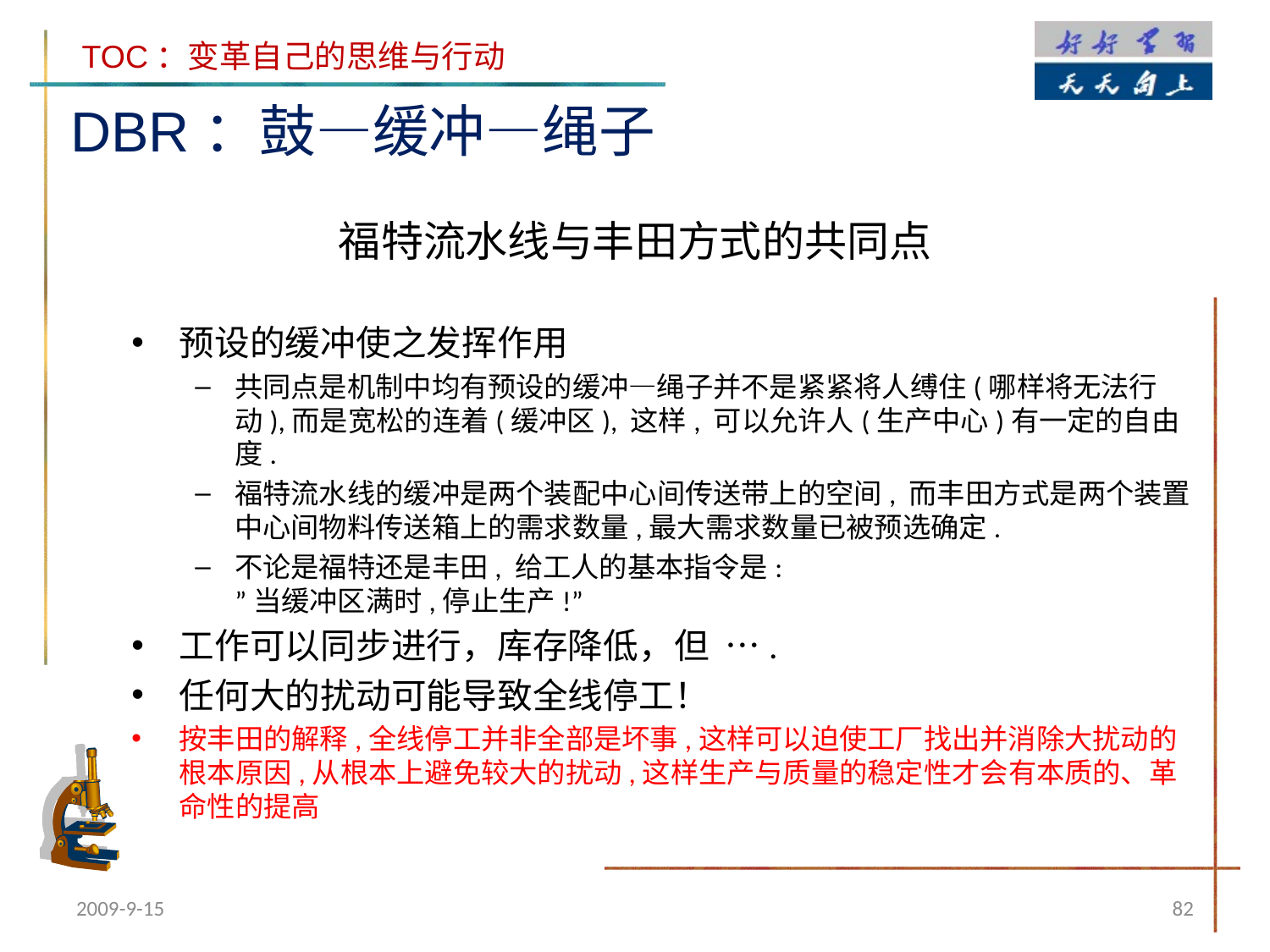

DBR：鼓—缓冲—绳子
福特流水线与丰田方式的共同点
预设的缓冲使之发挥作用
共同点是机制中均有预设的缓冲—绳子并不是紧紧将人缚住(哪样将无法行动),而是宽松的连着(缓冲区), 这样, 可以允许人(生产中心)有一定的自由度.
福特流水线的缓冲是两个装配中心间传送带上的空间, 而丰田方式是两个装置中心间物料传送箱上的需求数量,最大需求数量已被预选确定.
不论是福特还是丰田, 给工人的基本指令是:
”当缓冲区满时,停止生产!”
工作可以同步进行，库存降低，但  ….
任何大的扰动可能导致全线停工！
按丰田的解释,全线停工并非全部是坏事,这样可以迫使工厂找出并消除大扰动的根本原因,从根本上避免较大的扰动,这样生产与质量的稳定性才会有本质的、革命性的提高
2009-9-15
82